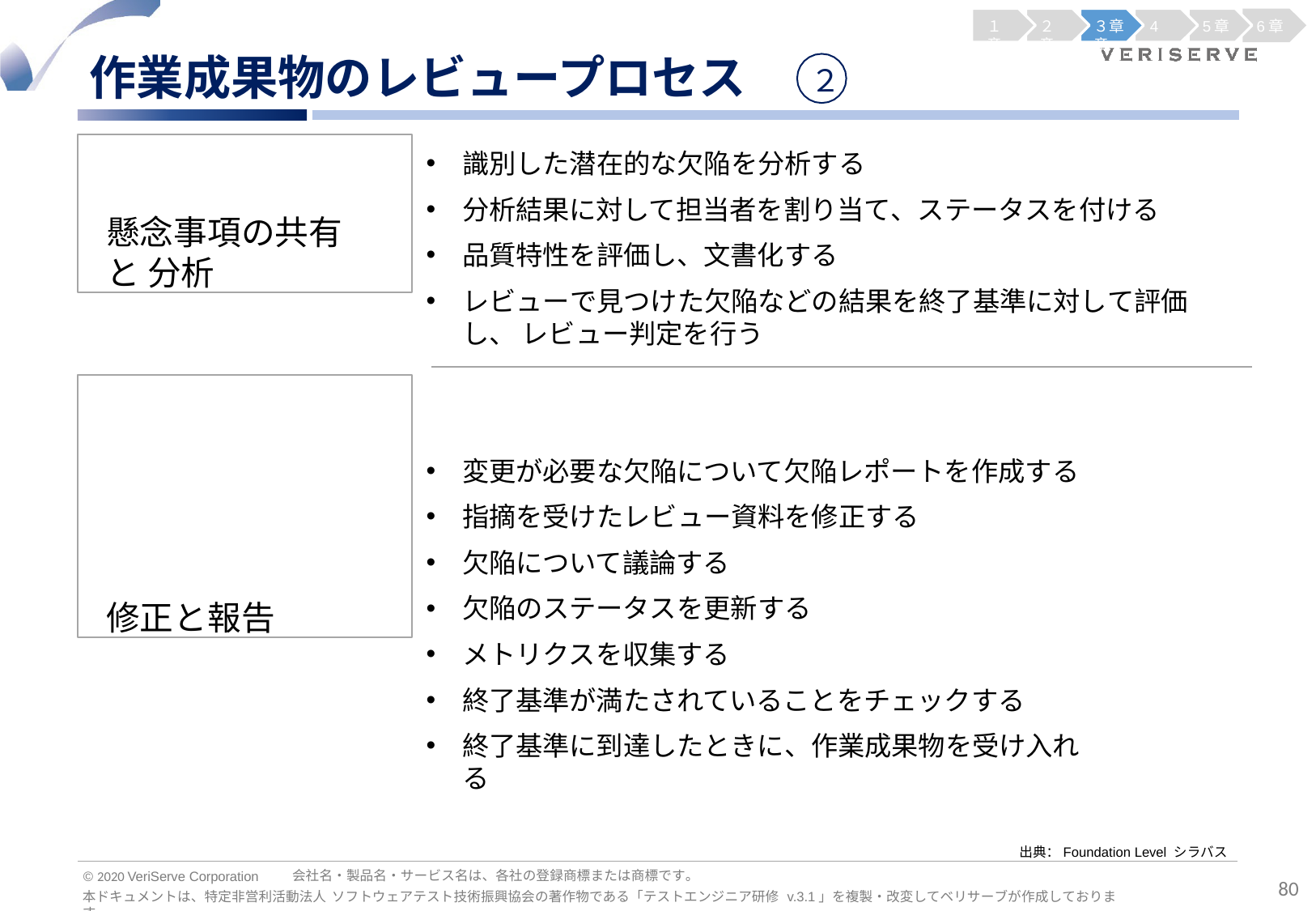

１章
２章
３章	4章
5章
6章
作業成果物のレビュープロセス

２
識別した潜在的な欠陥を分析する
分析結果に対して担当者を割り当て、ステータスを付ける
品質特性を評価し、文書化する
レビューで見つけた欠陥などの結果を終了基準に対して評価し、 レビュー判定を行う

懸念事項の共有と 分析

修正と報告
変更が必要な欠陥について欠陥レポートを作成する
指摘を受けたレビュー資料を修正する
欠陥について議論する
欠陥のステータスを更新する
メトリクスを収集する
終了基準が満たされていることをチェックする
終了基準に到達したときに、作業成果物を受け入れる
出典：Foundation Level シラバス
会社名・製品名・サービス名は、各社の登録商標または商標です。
© 2020 VeriServe Corporation
80
本ドキュメントは、特定非営利活動法人 ソフトウェアテスト技術振興協会の著作物である「テストエンジニア研修 v.3.1」を複製・改変してベリサーブが作成しております。